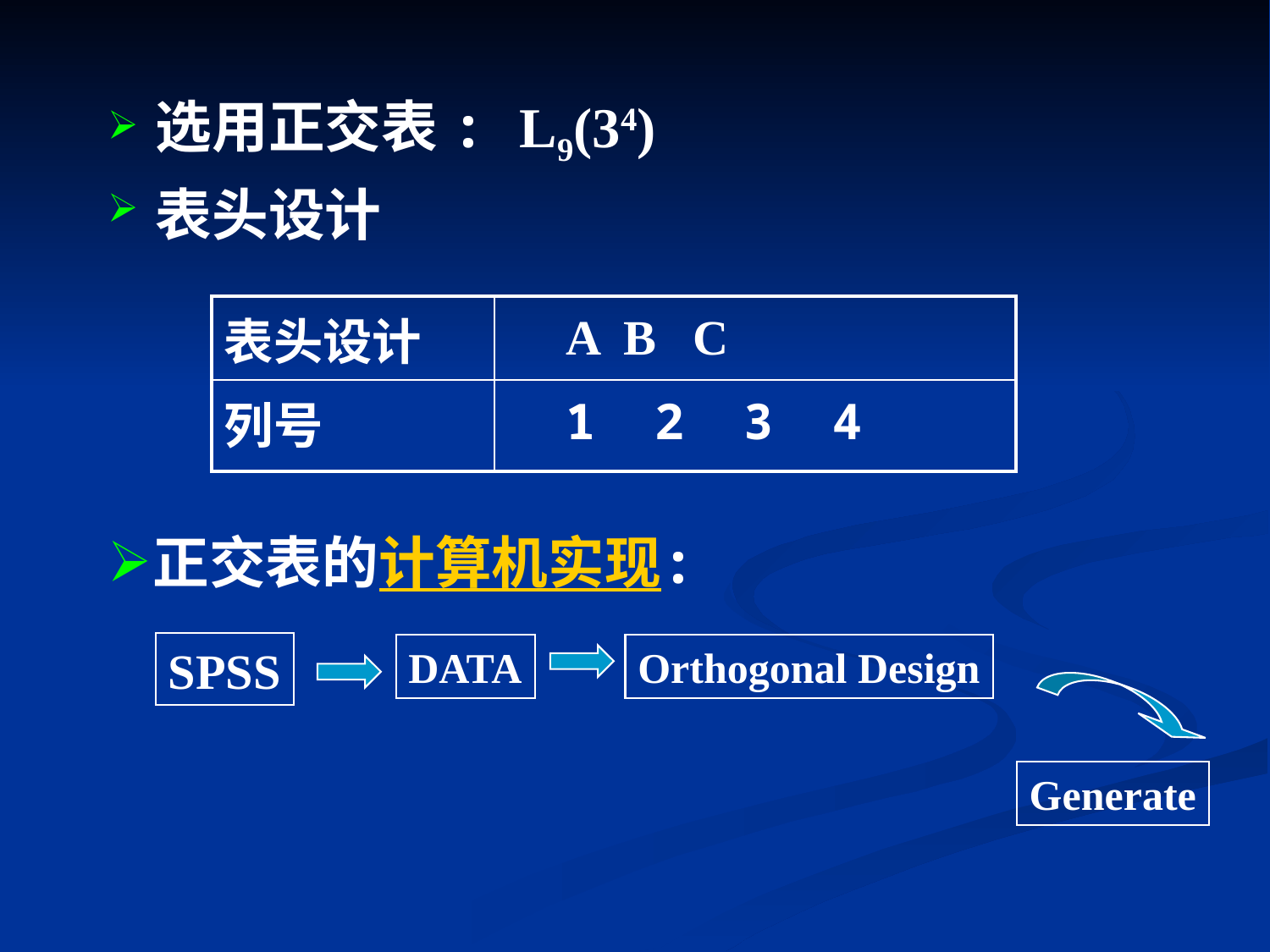

选用正交表: L9(34)
表头设计
| 表头设计 | A B C |
| --- | --- |
| 列号 | 1 2 3 4 |
正交表的计算机实现:
SPSS
DATA
Orthogonal Design

Generate